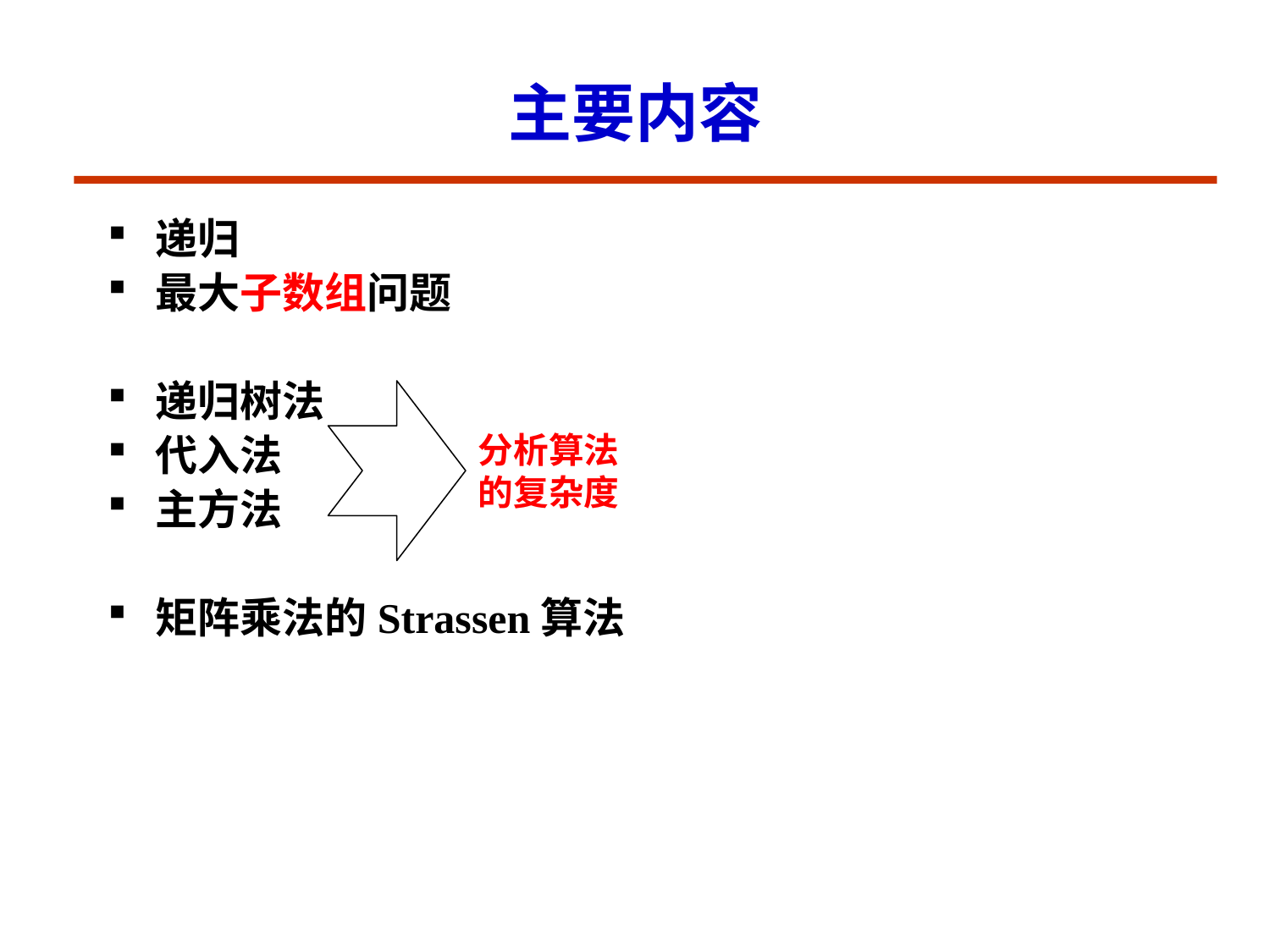

主要内容
递归
最大子数组问题

递归树法
代入法
主方法

矩阵乘法的Strassen算法

分析算法的复杂度